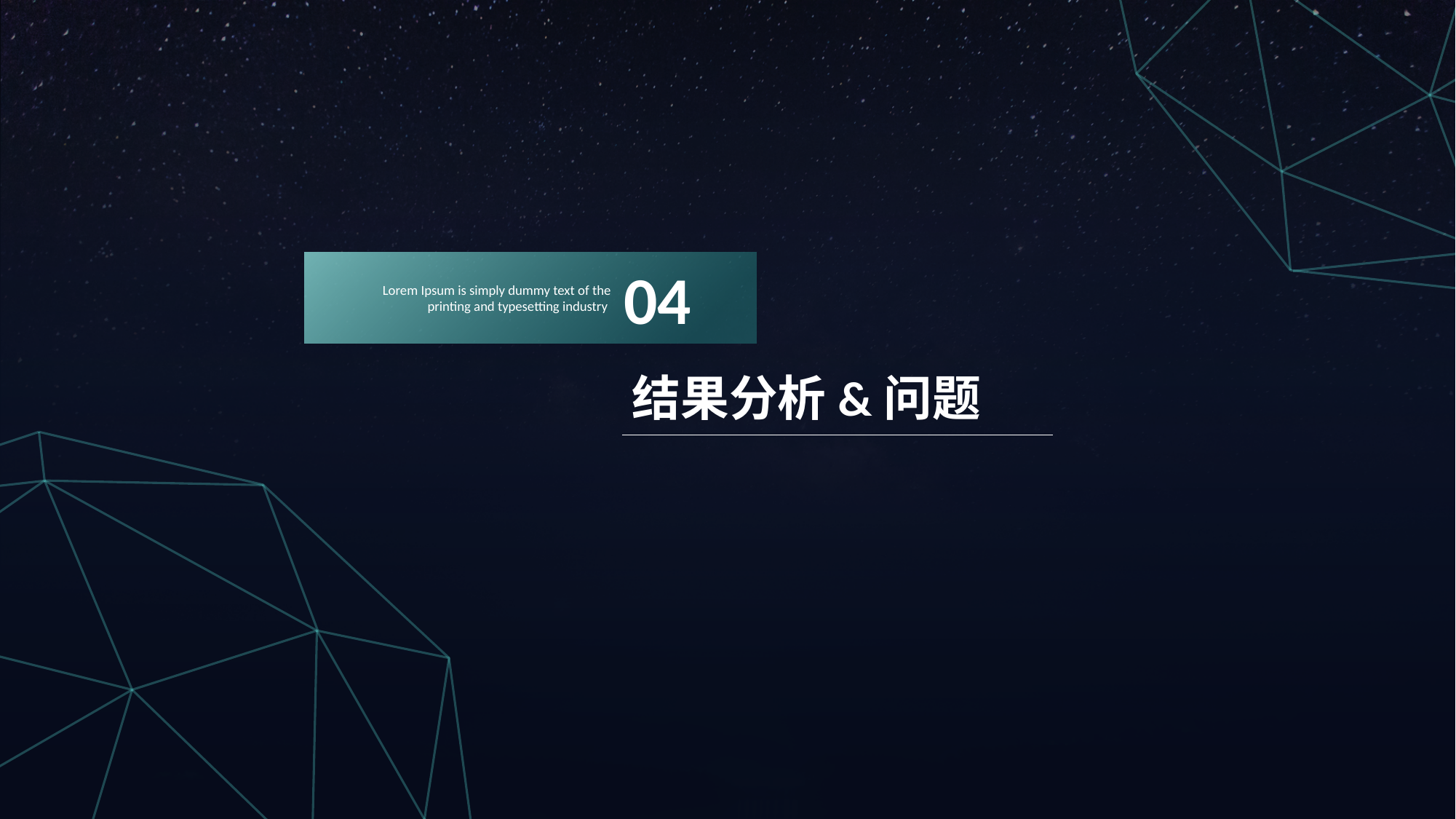

04

Lorem Ipsum is simply dummy text of the printing and typesetting industry
结果分析&问题